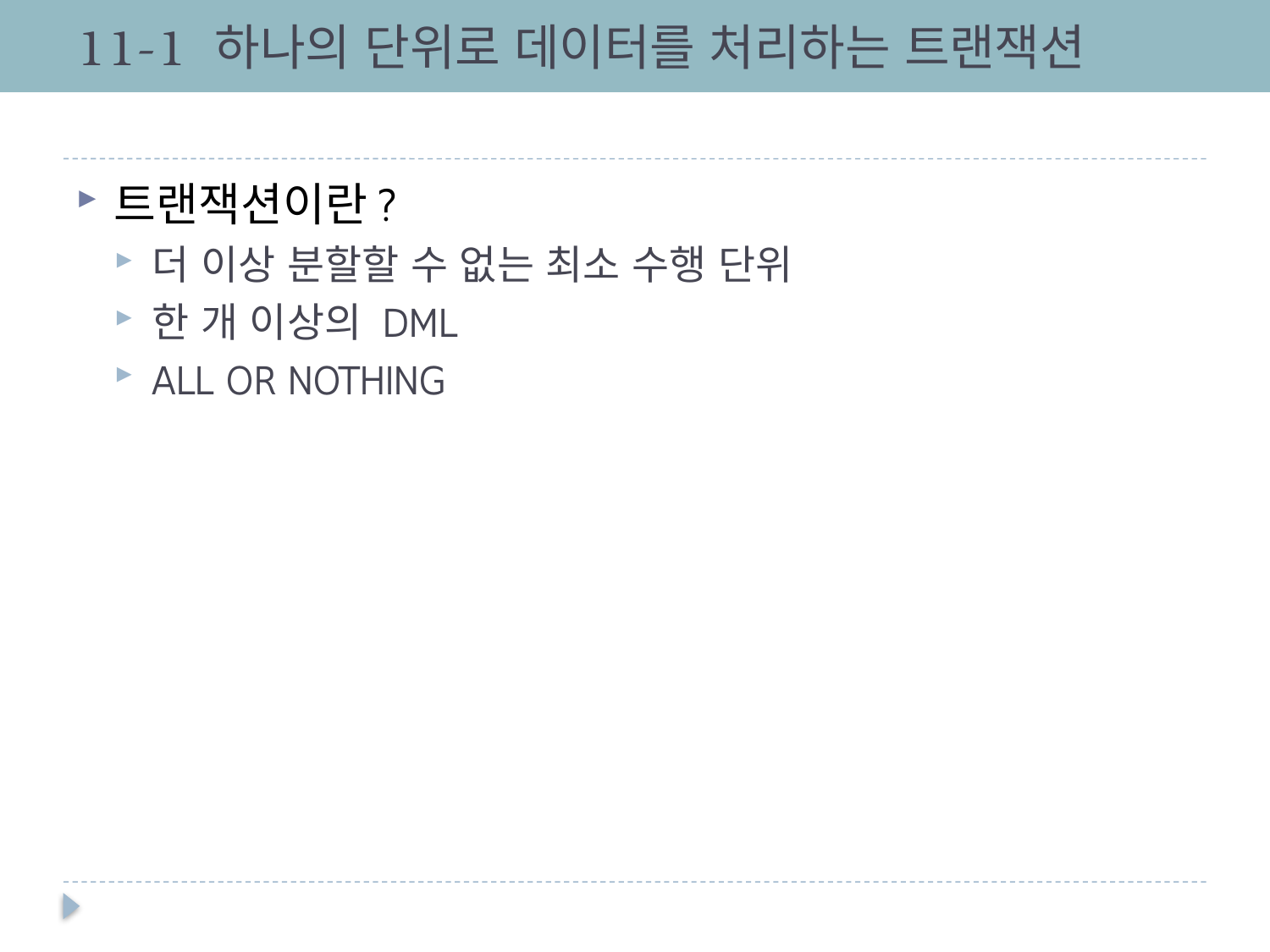

# 11-1 하나의 단위로 데이터를 처리하는 트랜잭션
트랜잭션이란?
더 이상 분할할 수 없는 최소 수행 단위
한 개 이상의 DML
ALL OR NOTHING